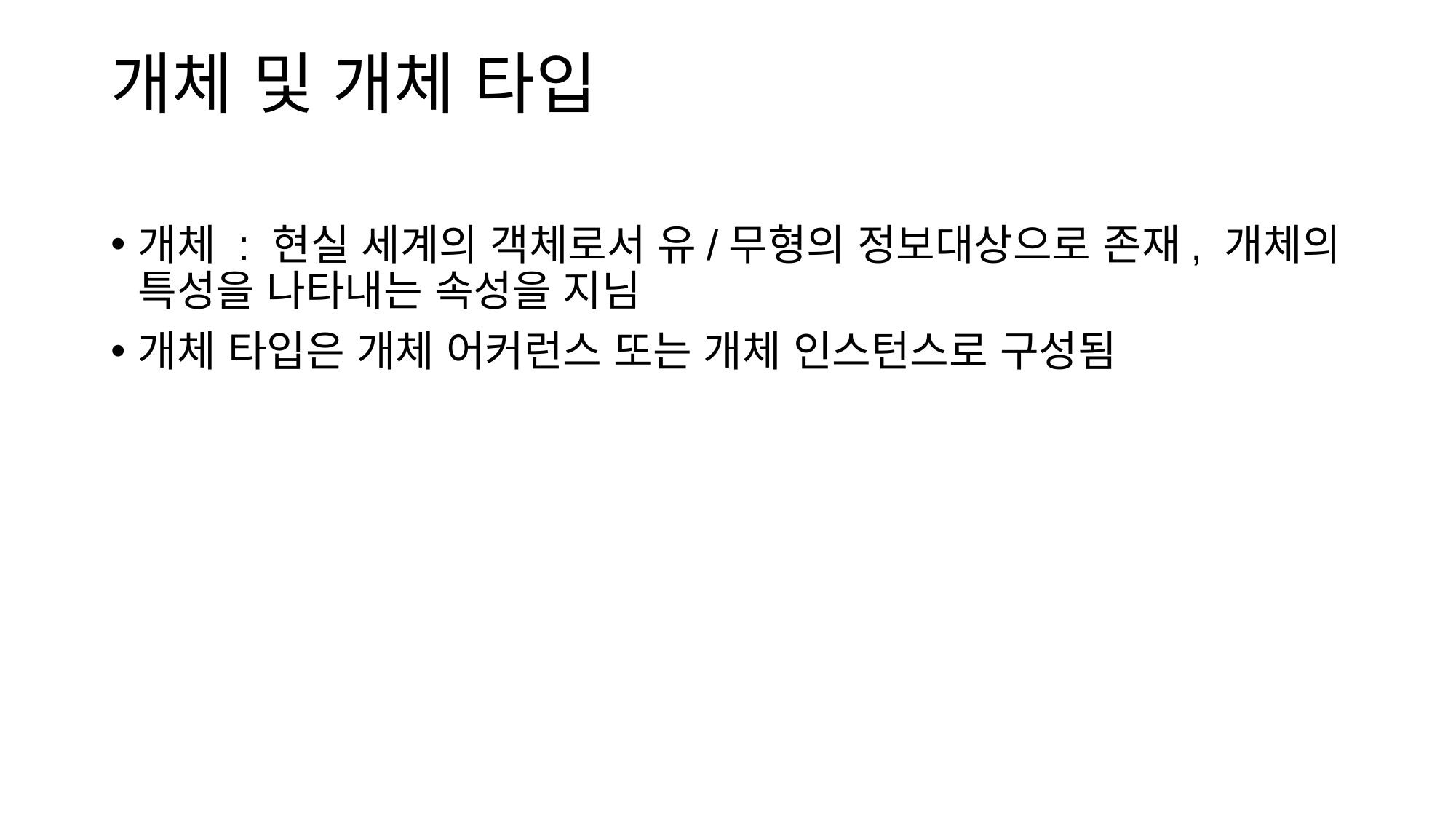

# 개체 및 개체 타입

개체 : 현실 세계의 객체로서 유/무형의 정보대상으로 존재, 개체의 특성을 나타내는 속성을 지님
개체 타입은 개체 어커런스 또는 개체 인스턴스로 구성됨